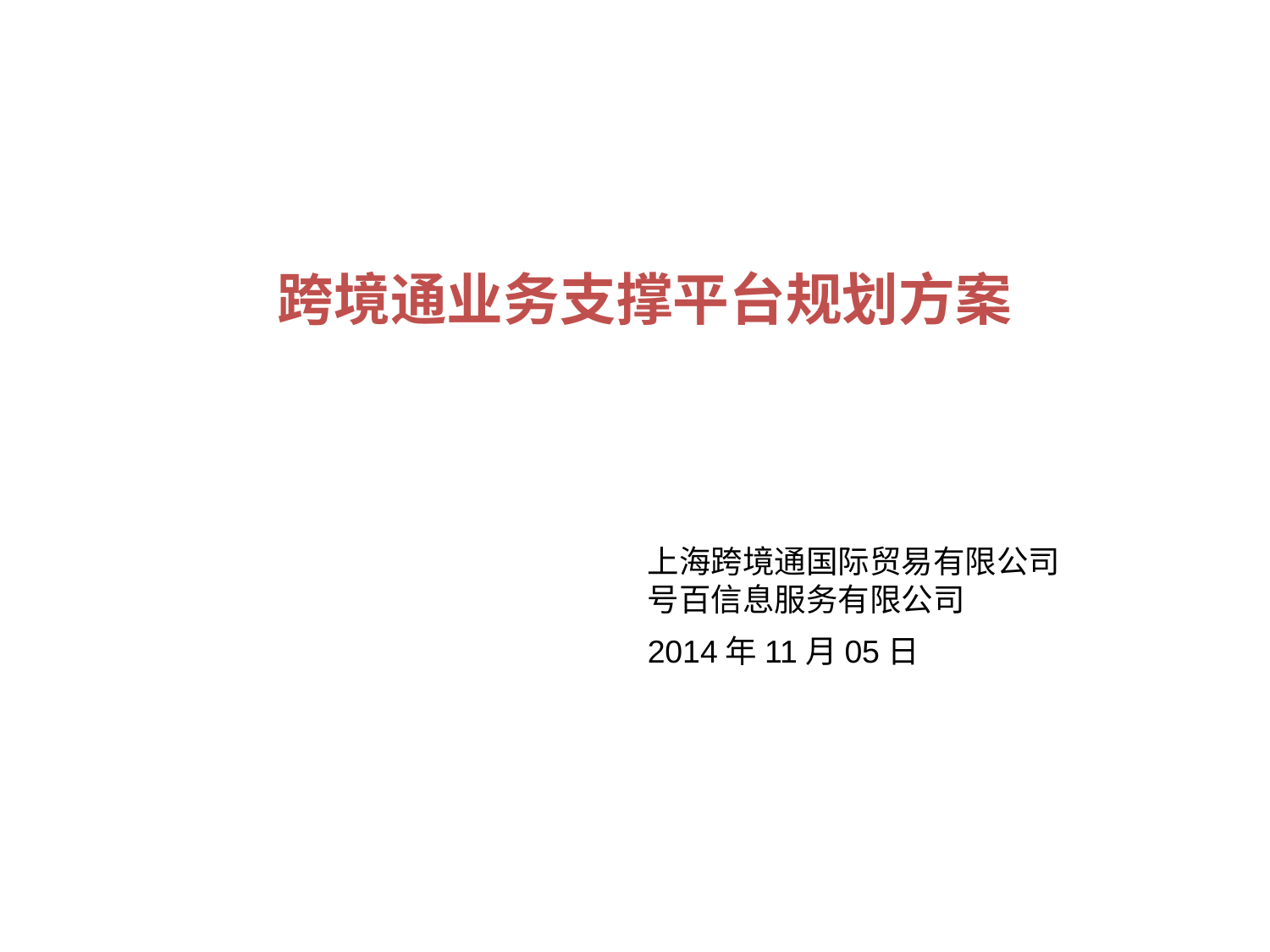

跨境通业务支撑平台规划方案
上海跨境通国际贸易有限公司
号百信息服务有限公司
2014年11月05日